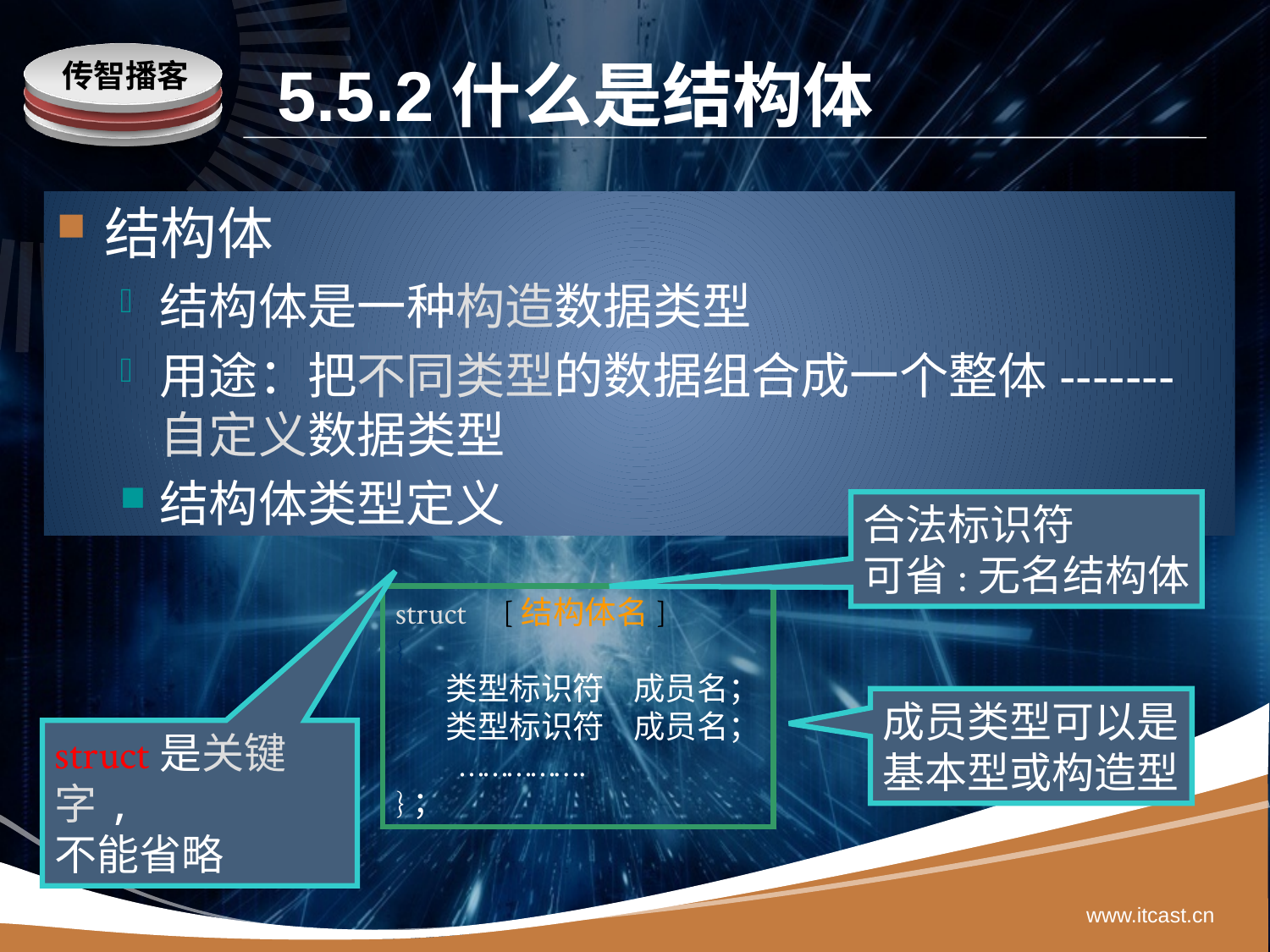

# 5.5.2什么是结构体
结构体
结构体是一种构造数据类型
用途：把不同类型的数据组合成一个整体-------自定义数据类型
结构体类型定义
合法标识符
可省:无名结构体
struct     [结构体名]
{
      类型标识符    成员名；
      类型标识符    成员名；
         …………….
}；
成员类型可以是
基本型或构造型
struct是关键字,
不能省略
www.itcast.cn